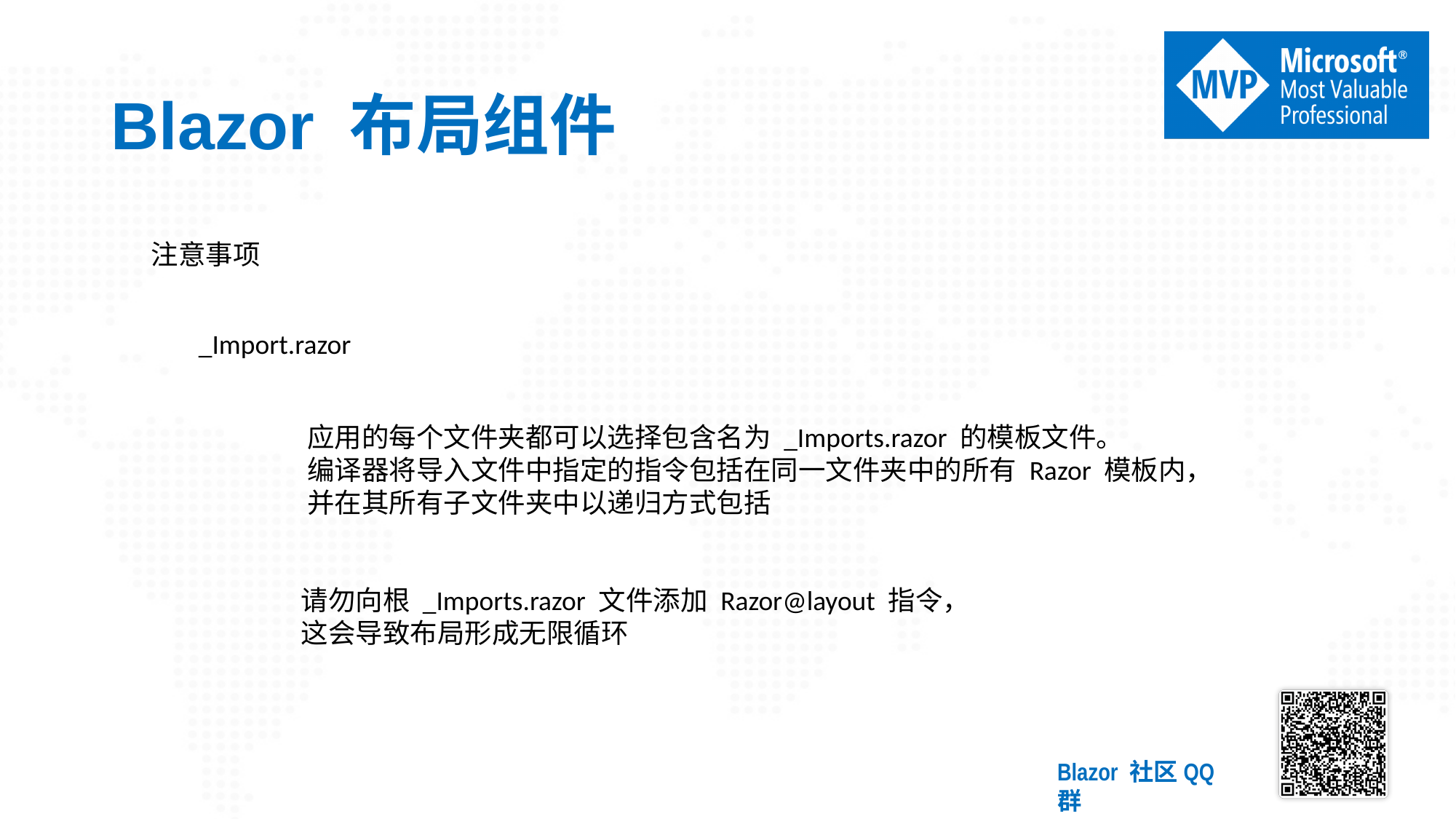

# Blazor 布局组件
注意事项
_Import.razor
应用的每个文件夹都可以选择包含名为 _Imports.razor 的模板文件。
编译器将导入文件中指定的指令包括在同一文件夹中的所有 Razor 模板内，
并在其所有子文件夹中以递归方式包括
请勿向根 _Imports.razor 文件添加 Razor@layout 指令，
这会导致布局形成无限循环